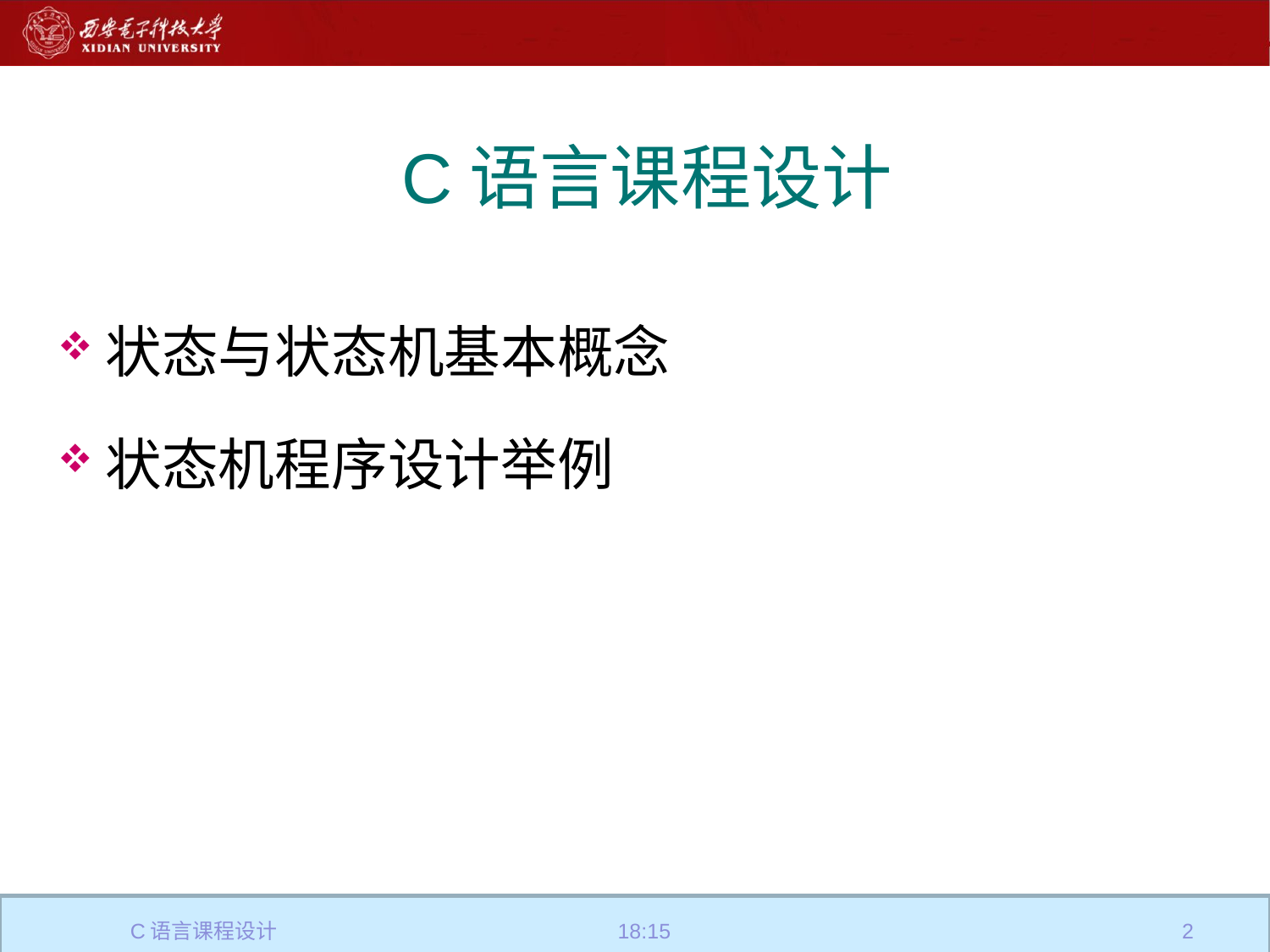

# C语言课程设计
状态与状态机基本概念
状态机程序设计举例
C语言课程设计
18:15
2